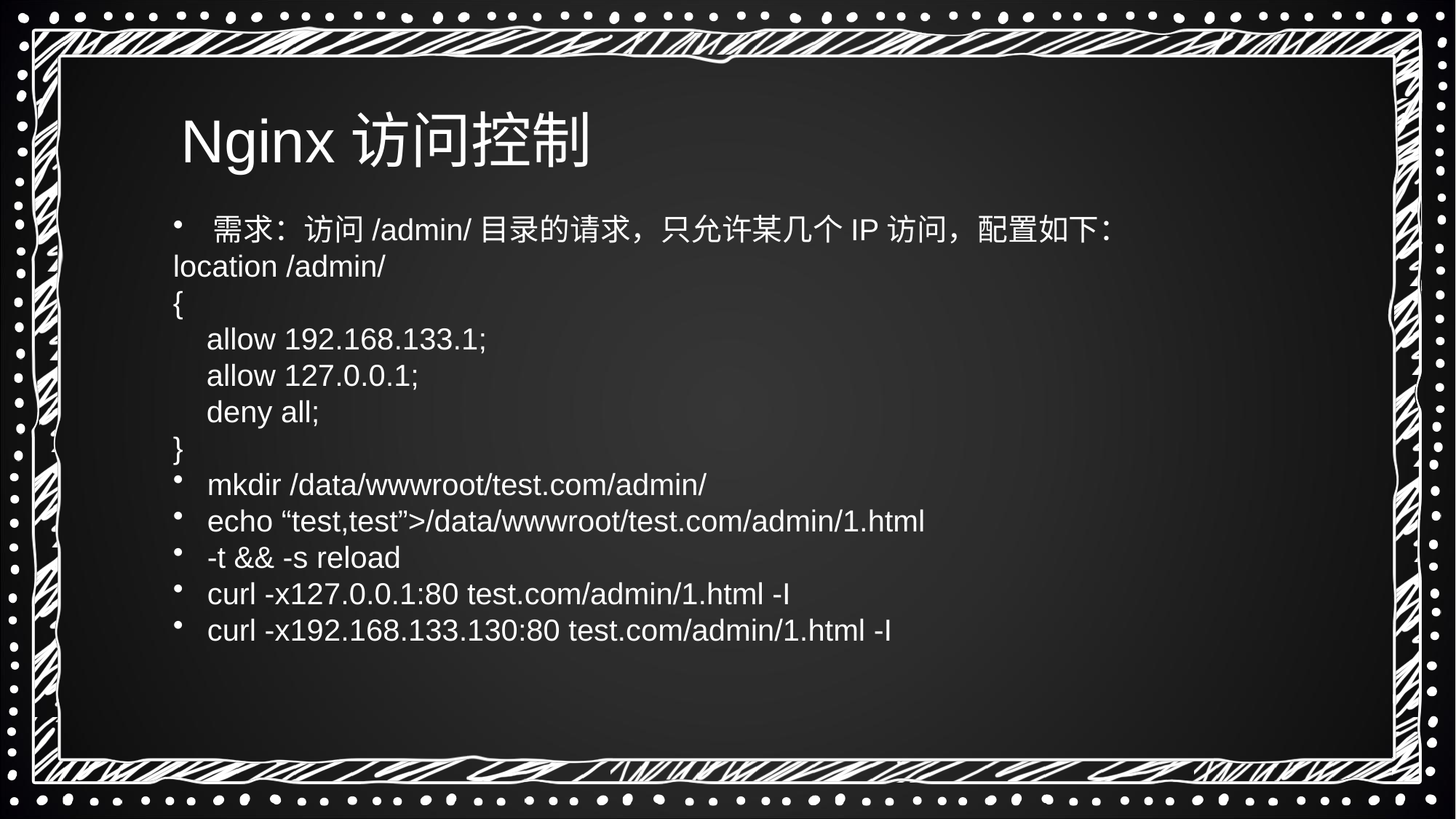

Nginx访问控制
 需求：访问/admin/目录的请求，只允许某几个IP访问，配置如下：
location /admin/
{
    allow 192.168.133.1;
    allow 127.0.0.1;
    deny all;
}
 mkdir /data/wwwroot/test.com/admin/
 echo “test,test”>/data/wwwroot/test.com/admin/1.html
 -t && -s reload
 curl -x127.0.0.1:80 test.com/admin/1.html -I
 curl -x192.168.133.130:80 test.com/admin/1.html -I